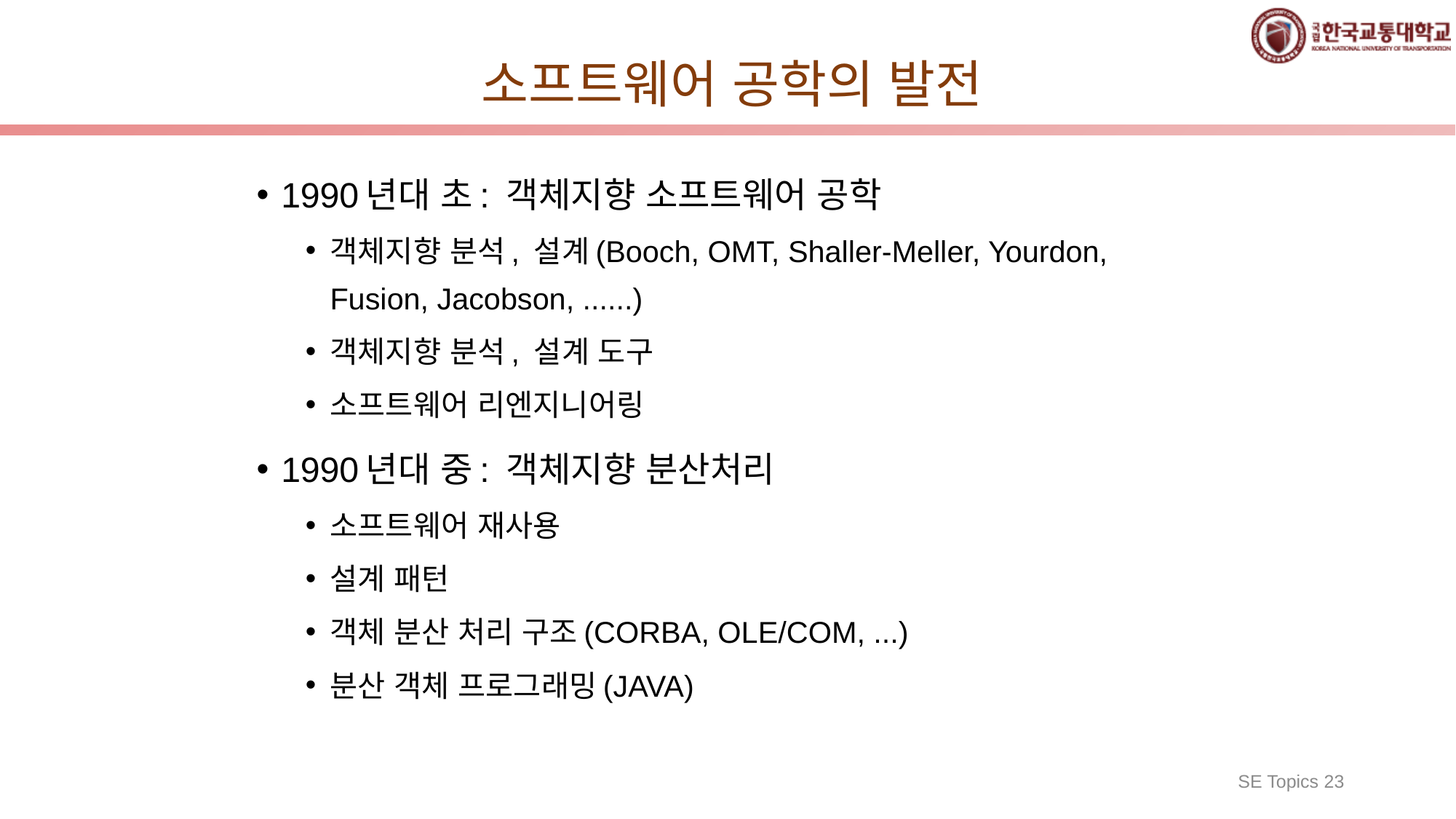

# 소프트웨어 공학의 발전
1990년대 초: 객체지향 소프트웨어 공학
객체지향 분석, 설계(Booch, OMT, Shaller-Meller, Yourdon, Fusion, Jacobson, ......)
객체지향 분석, 설계 도구
소프트웨어 리엔지니어링
1990년대 중: 객체지향 분산처리
소프트웨어 재사용
설계 패턴
객체 분산 처리 구조(CORBA, OLE/COM, ...)
분산 객체 프로그래밍(JAVA)
SE Topics 23